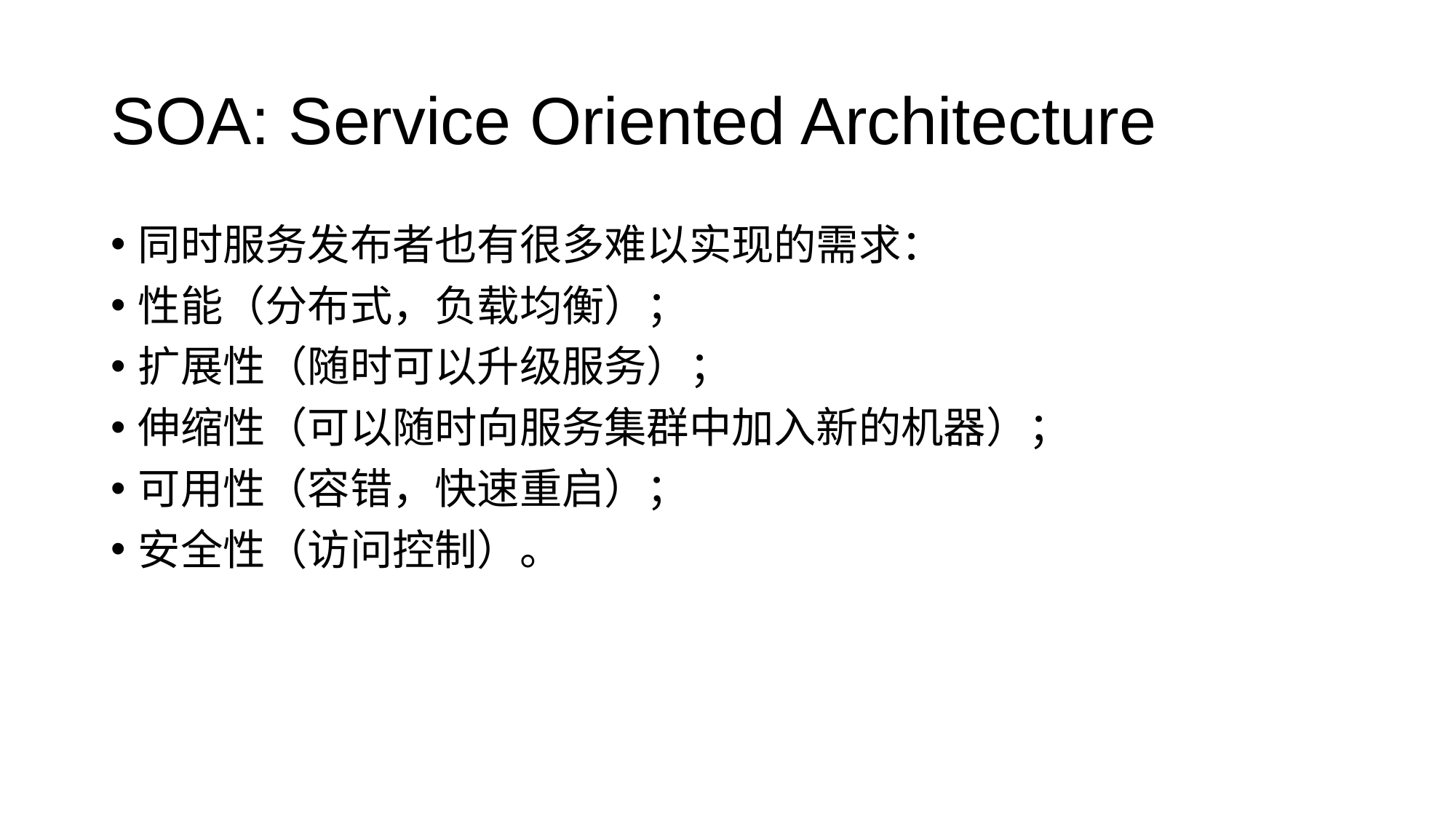

# SOA: Service Oriented Architecture
同时服务发布者也有很多难以实现的需求：
性能（分布式，负载均衡）；
扩展性（随时可以升级服务）；
伸缩性（可以随时向服务集群中加入新的机器）；
可用性（容错，快速重启）；
安全性（访问控制）。